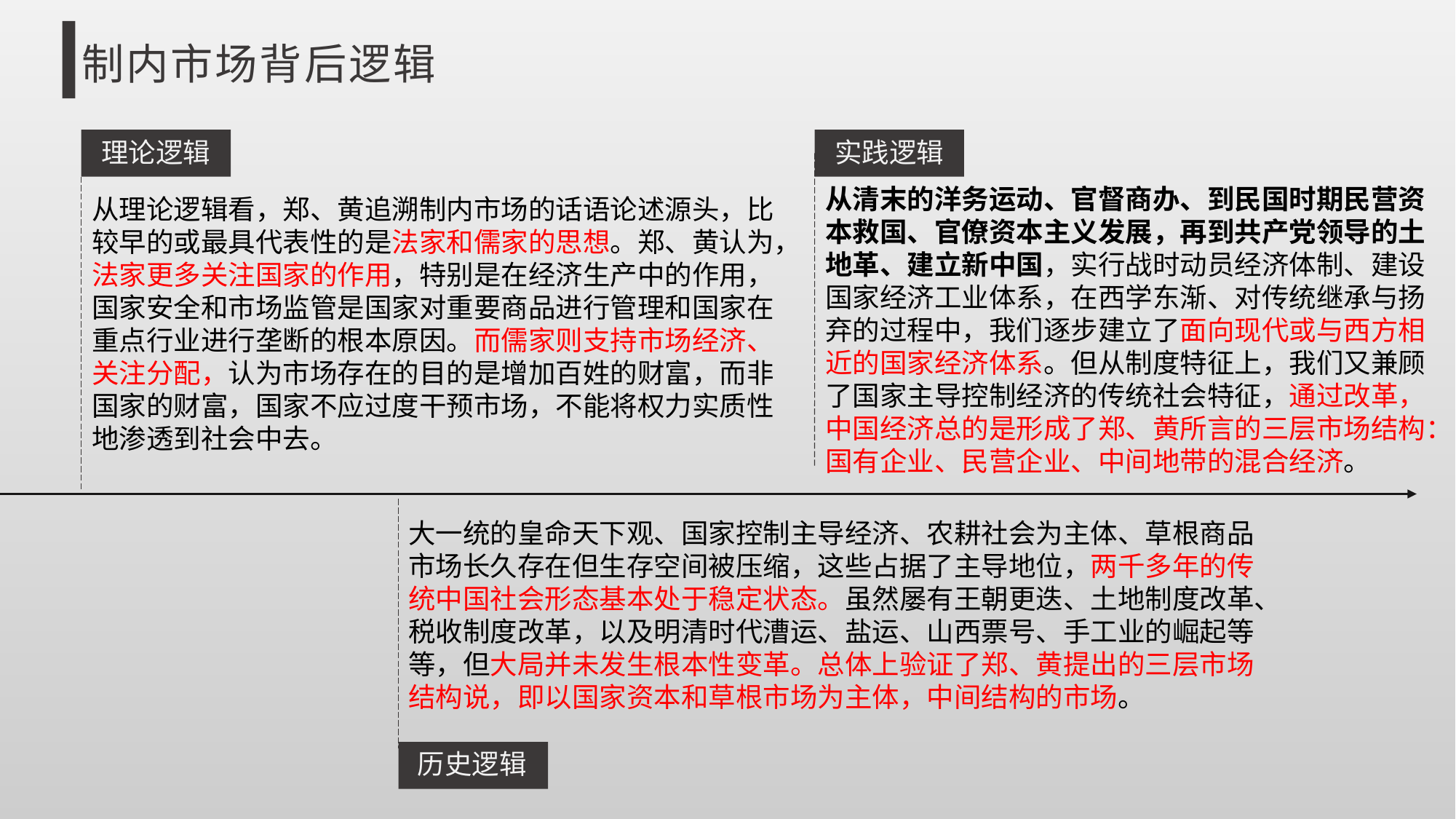

制内市场背后逻辑

理论逻辑

实践逻辑
从清末的洋务运动、官督商办、到民国时期民营资本救国、官僚资本主义发展，再到共产党领导的土地革、建立新中国，实行战时动员经济体制、建设国家经济工业体系，在西学东渐、对传统继承与扬弃的过程中，我们逐步建立了面向现代或与西方相近的国家经济体系。但从制度特征上，我们又兼顾了国家主导控制经济的传统社会特征，通过改革，中国经济总的是形成了郑、黄所言的三层市场结构：国有企业、民营企业、中间地带的混合经济。
从理论逻辑看，郑、黄追溯制内市场的话语论述源头，比较早的或最具代表性的是法家和儒家的思想。郑、黄认为，法家更多关注国家的作用，特别是在经济生产中的作用，国家安全和市场监管是国家对重要商品进行管理和国家在重点行业进行垄断的根本原因。而儒家则支持市场经济、关注分配，认为市场存在的目的是增加百姓的财富，而非国家的财富，国家不应过度干预市场，不能将权力实质性地渗透到社会中去。
大一统的皇命天下观、国家控制主导经济、农耕社会为主体、草根商品市场长久存在但生存空间被压缩，这些占据了主导地位，两千多年的传统中国社会形态基本处于稳定状态。虽然屡有王朝更迭、土地制度改革、税收制度改革，以及明清时代漕运、盐运、山西票号、手工业的崛起等等，但大局并未发生根本性变革。总体上验证了郑、黄提出的三层市场结构说，即以国家资本和草根市场为主体，中间结构的市场。
历史逻辑